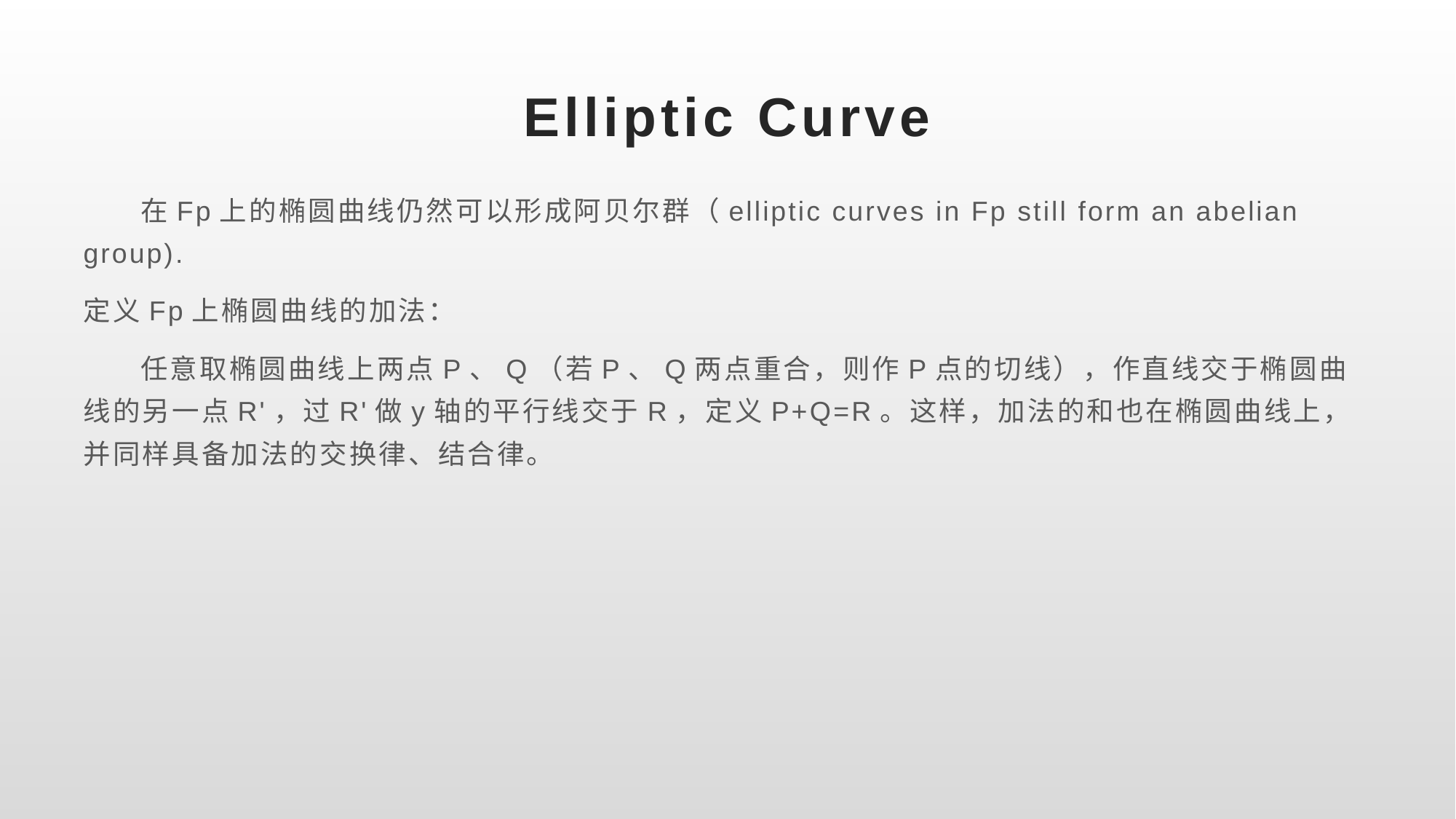

# Elliptic Curve
      在Fp上的椭圆曲线仍然可以形成阿贝尔群（elliptic curves in Fp still form an abelian group).
定义Fp上椭圆曲线的加法：
      任意取椭圆曲线上两点P、Q（若P、Q两点重合，则作P点的切线），作直线交于椭圆曲线的另一点R'，过R'做y轴的平行线交于R，定义P+Q=R。这样，加法的和也在椭圆曲线上，并同样具备加法的交换律、结合律。